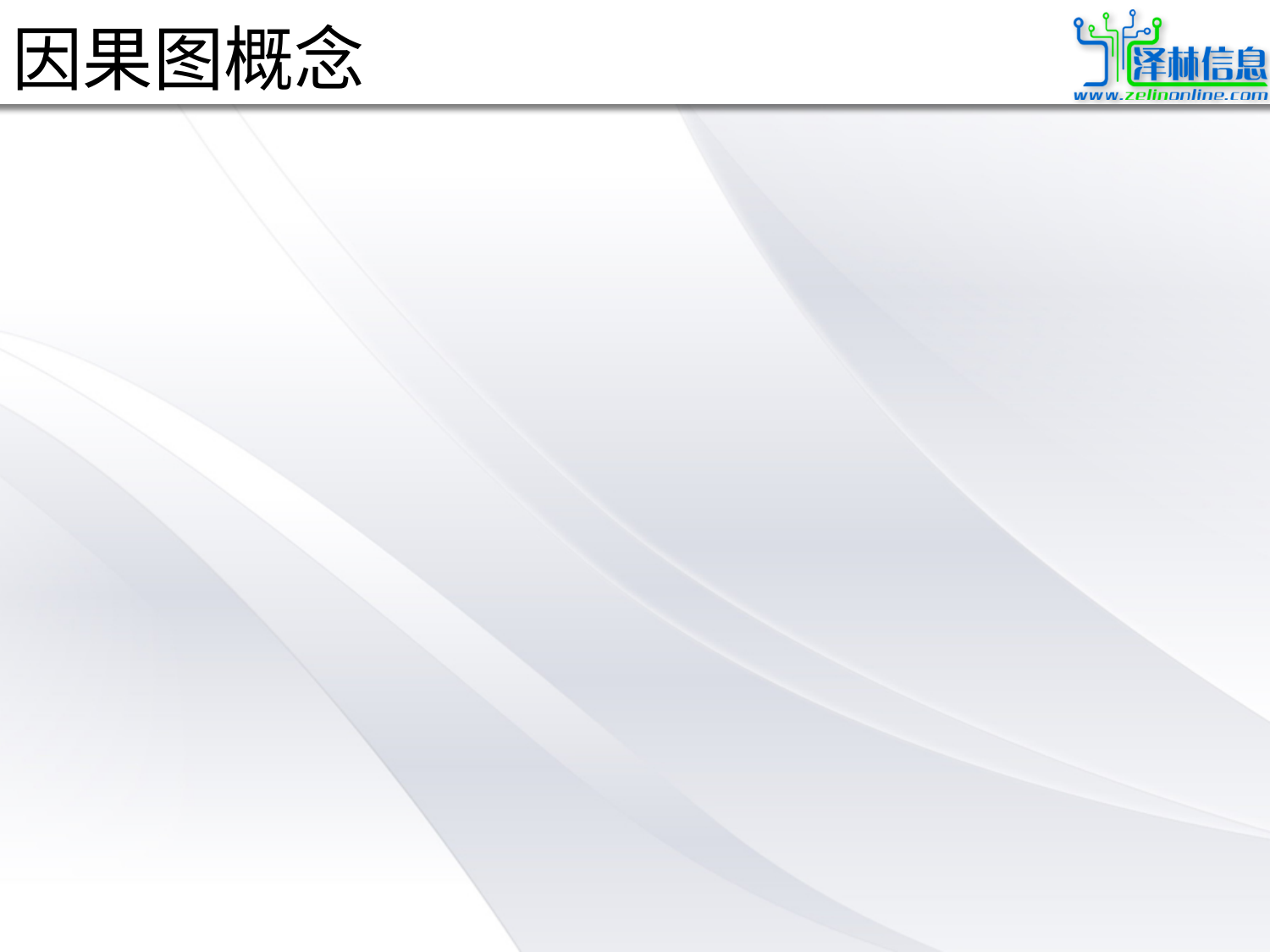

# 因果图概念
约束

输入状态相互之间还可能存在某些依赖关系，称为约束。例如, 某些输入条件本身不可能同时出现。输出状态之间也往往存在约束。在因果图中,用特定的符号标明这些约束。